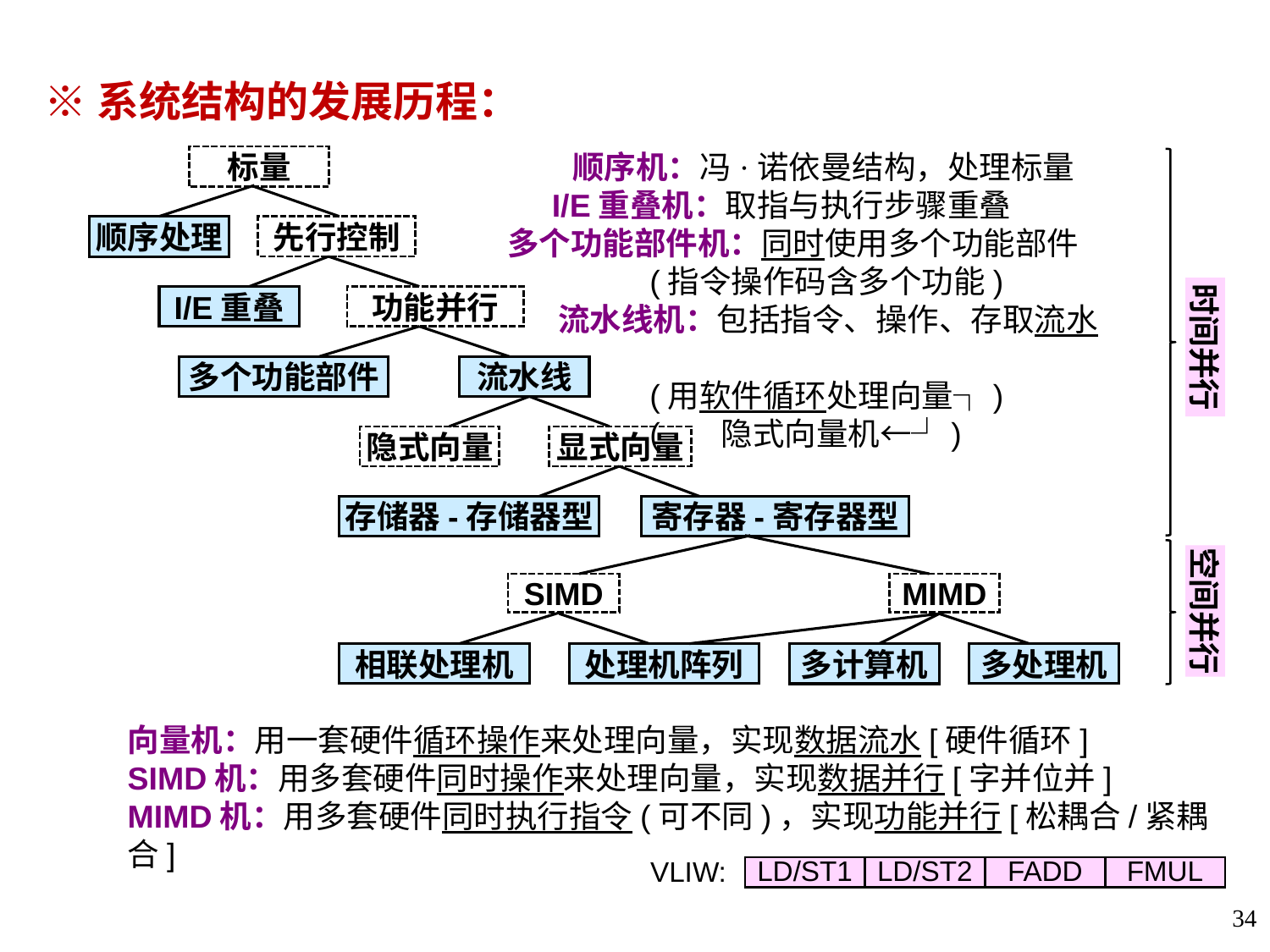

※系统结构的发展历程：
        顺序机：冯·诺依曼结构，处理标量
     I/E重叠机：取指与执行步骤重叠
多个功能部件机：同时使用多个功能部件
                (指令操作码含多个功能)
      流水线机：包括指令、操作、存取流水

                (用软件循环处理向量┐)
                (      隐式向量机←┘)
标量

顺序处理
先行控制

时间并行
I/E重叠
功能并行

多个功能部件
流水线

隐式向量
显式向量

存储器-存储器型
寄存器-寄存器型

空间并行
SIMD
MIMD

多计算机
相联处理机
处理机阵列
多处理机
向量机：用一套硬件循环操作来处理向量，实现数据流水[硬件循环]
SIMD机：用多套硬件同时操作来处理向量，实现数据并行[字并位并]
MIMD机：用多套硬件同时执行指令(可不同)，实现功能并行[松耦合/紧耦合]
VLIW:
LD/ST1
LD/ST2
FADD
FMUL

34